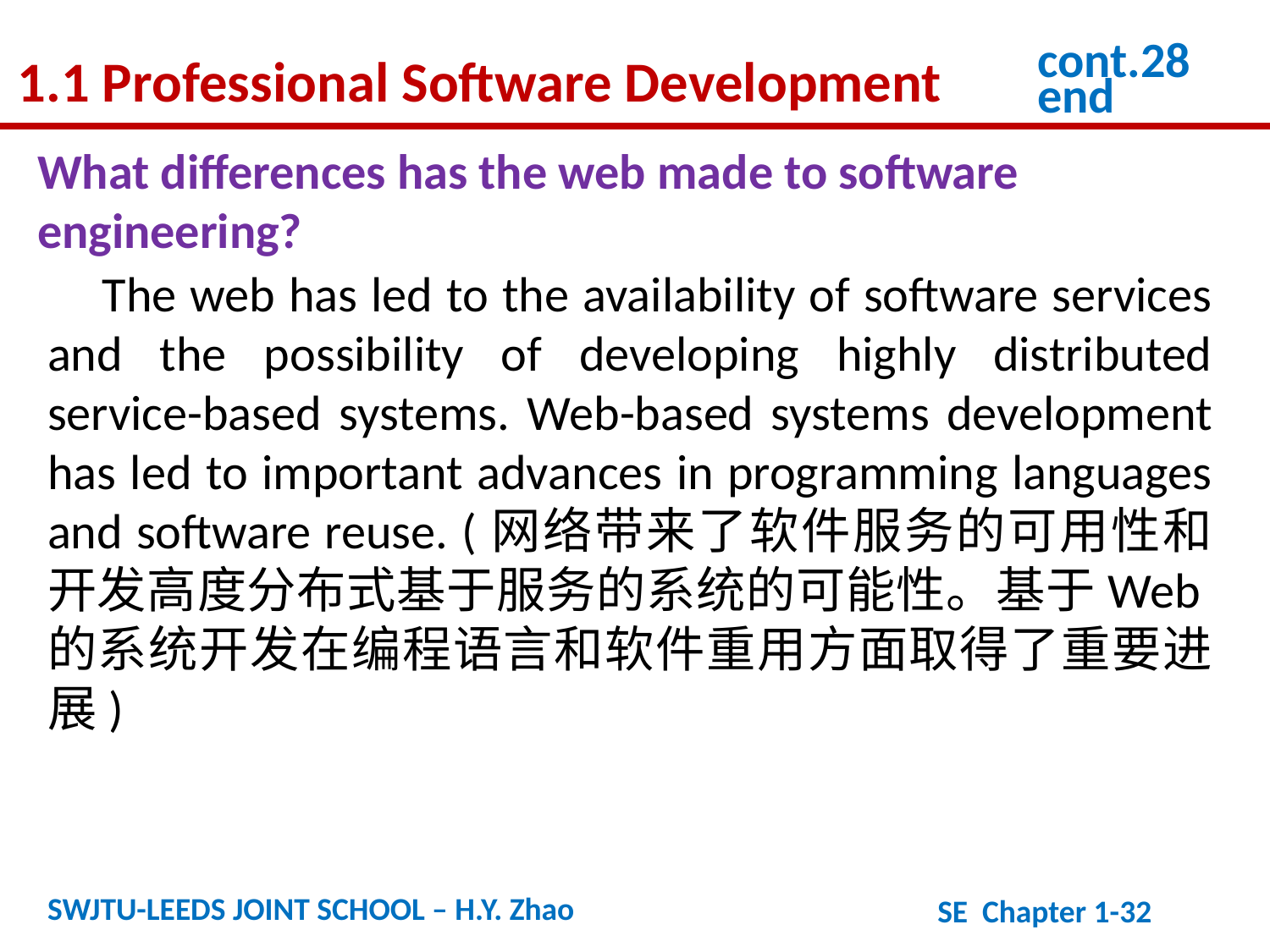

1.1 Professional Software Development
cont.28
end
What differences has the web made to software engineering?
    The web has led to the availability of software services and the possibility of developing highly distributed service-based systems. Web-based systems development has led to important advances in programming languages and software reuse. (网络带来了软件服务的可用性和开发高度分布式基于服务的系统的可能性。基于Web的系统开发在编程语言和软件重用方面取得了重要进展)
SWJTU-LEEDS JOINT SCHOOL – H.Y. Zhao
SE  Chapter 1-32